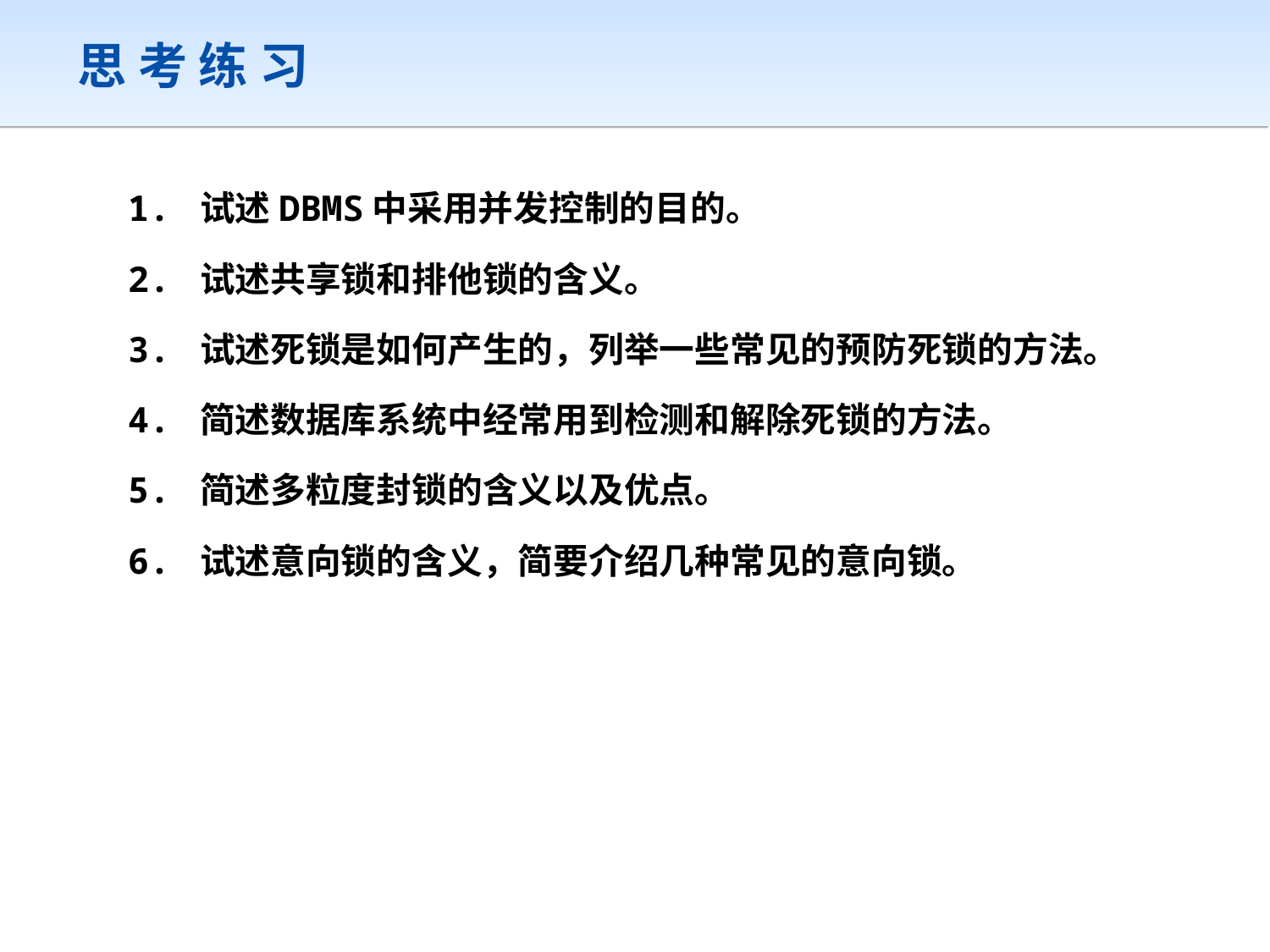

# 思 考 练 习
1. 试述DBMS中采用并发控制的目的。
2. 试述共享锁和排他锁的含义。
3. 试述死锁是如何产生的，列举一些常见的预防死锁的方法。
4. 简述数据库系统中经常用到检测和解除死锁的方法。
5. 简述多粒度封锁的含义以及优点。
6. 试述意向锁的含义，简要介绍几种常见的意向锁。